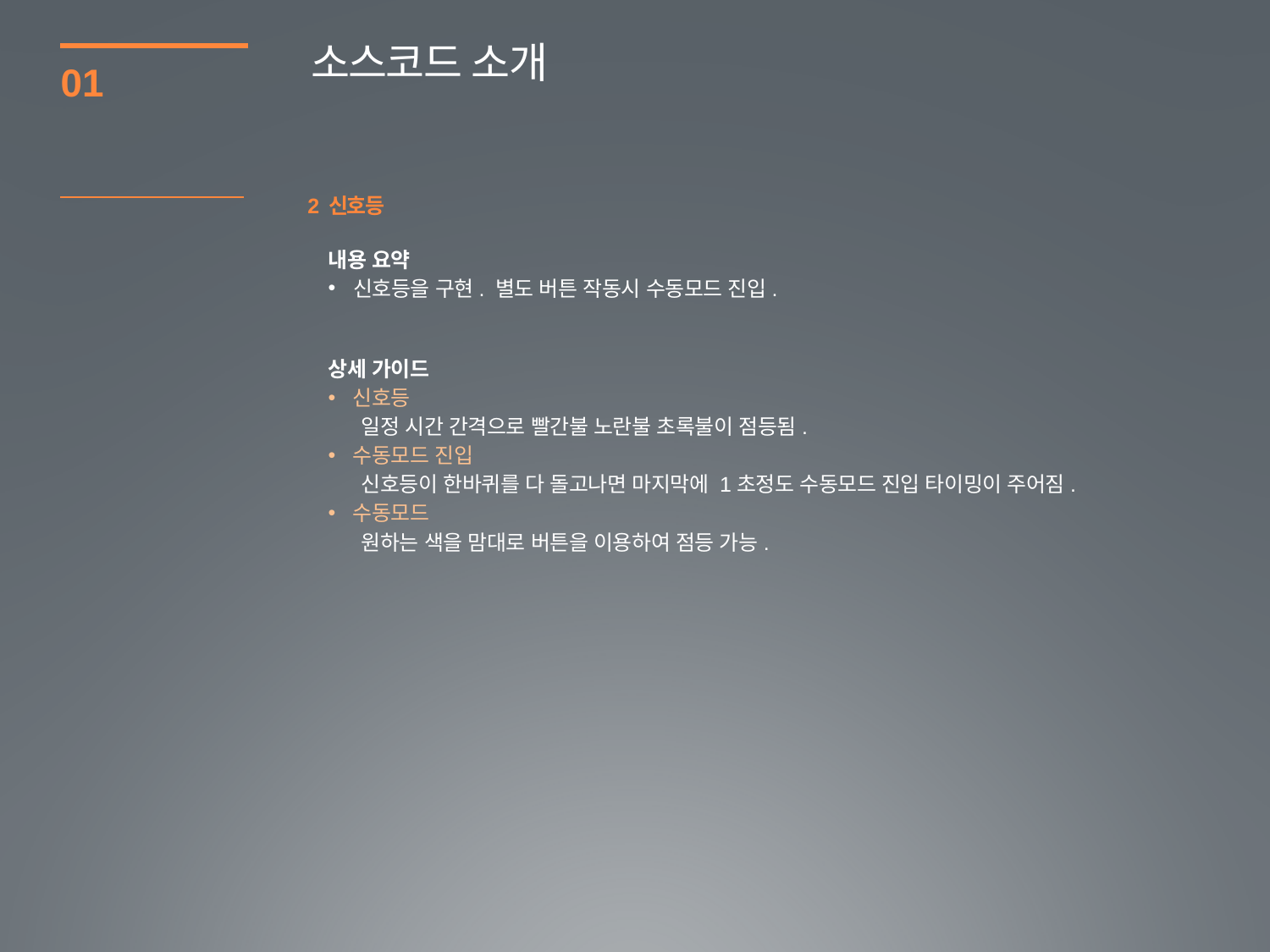

소스코드 소개
01
2 신호등
내용 요약
신호등을 구현. 별도 버튼 작동시 수동모드 진입.
상세 가이드
신호등
     일정 시간 간격으로 빨간불 노란불 초록불이 점등됨.
수동모드 진입
     신호등이 한바퀴를 다 돌고나면 마지막에 1초정도 수동모드 진입 타이밍이 주어짐.
수동모드
     원하는 색을 맘대로 버튼을 이용하여 점등 가능.